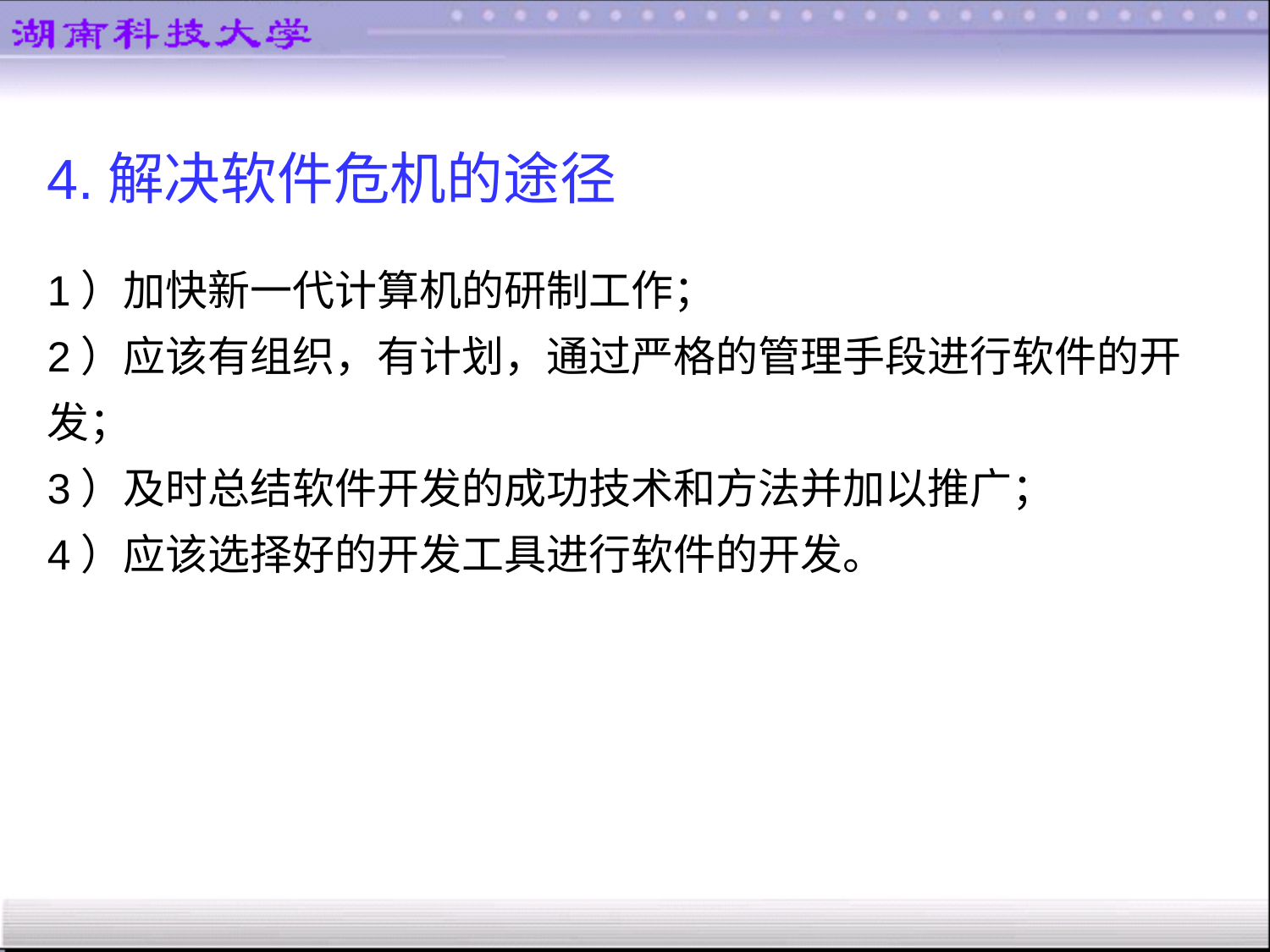

4.解决软件危机的途径

1）加快新一代计算机的研制工作；
2）应该有组织，有计划，通过严格的管理手段进行软件的开发；
3）及时总结软件开发的成功技术和方法并加以推广；
4）应该选择好的开发工具进行软件的开发。